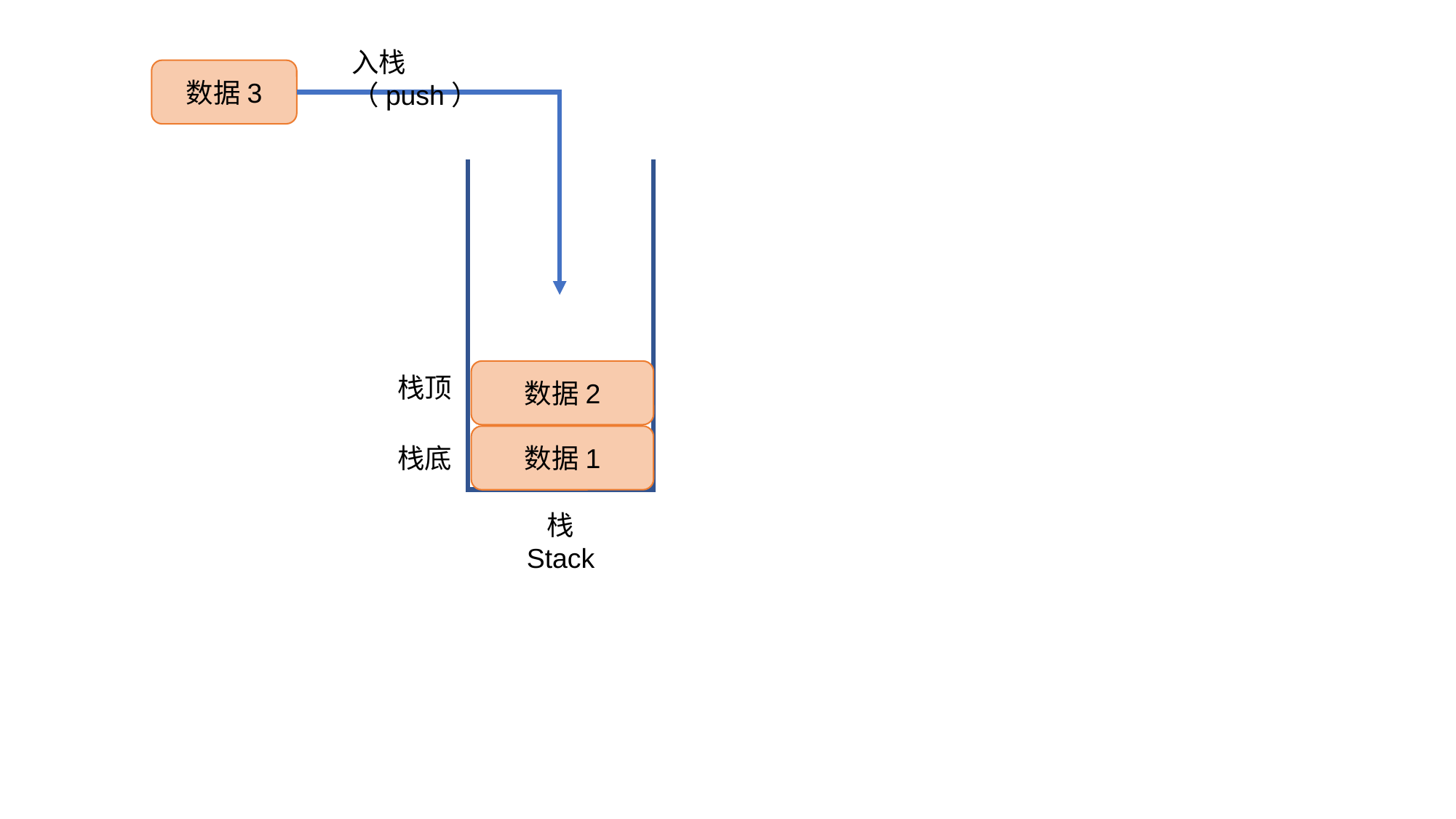

入栈（push）
数据3

数据2
栈顶
数据1
栈底
栈
Stack